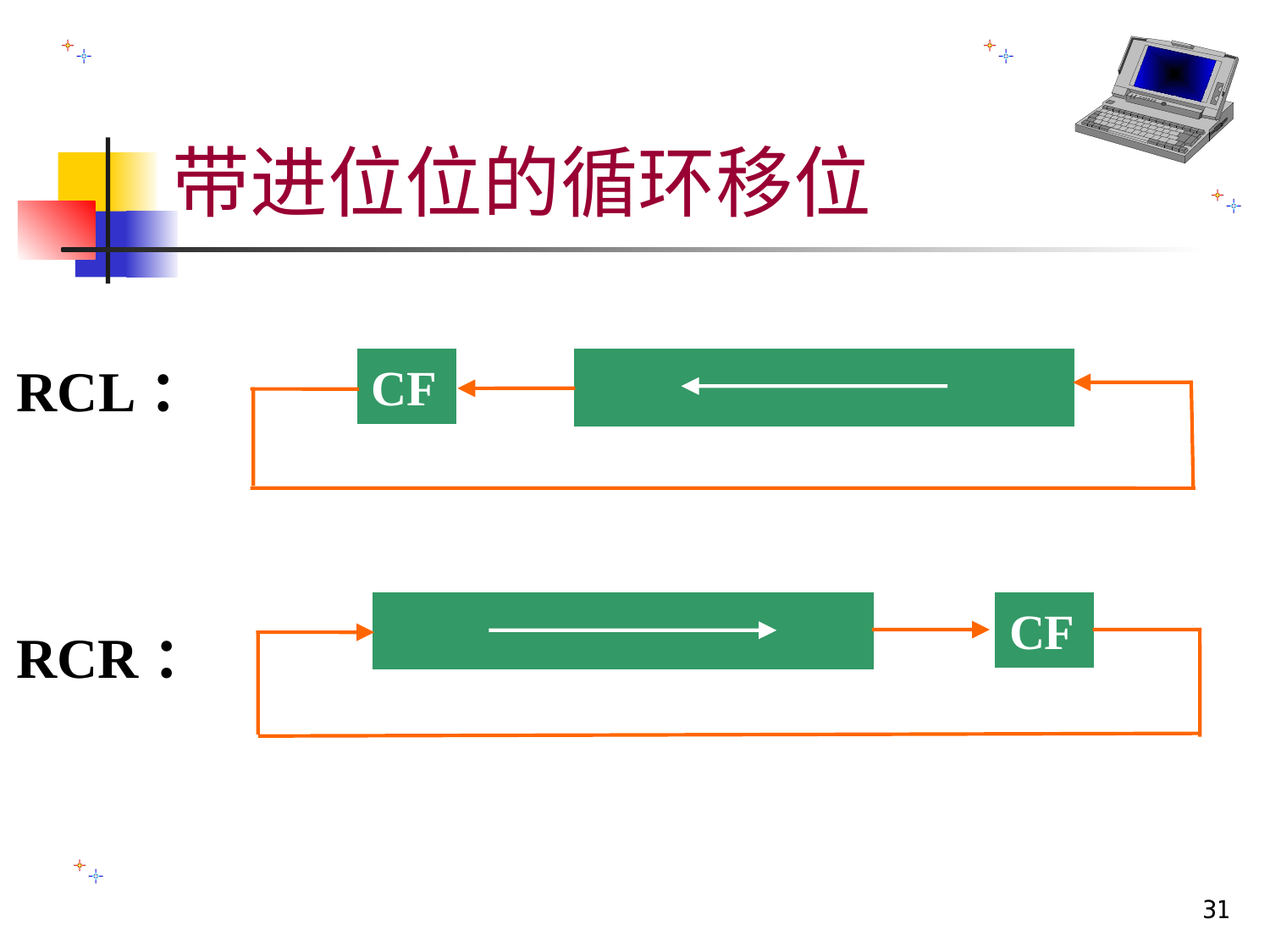

# 带进位位的循环移位
RCL：
CF

CF
RCR：

31